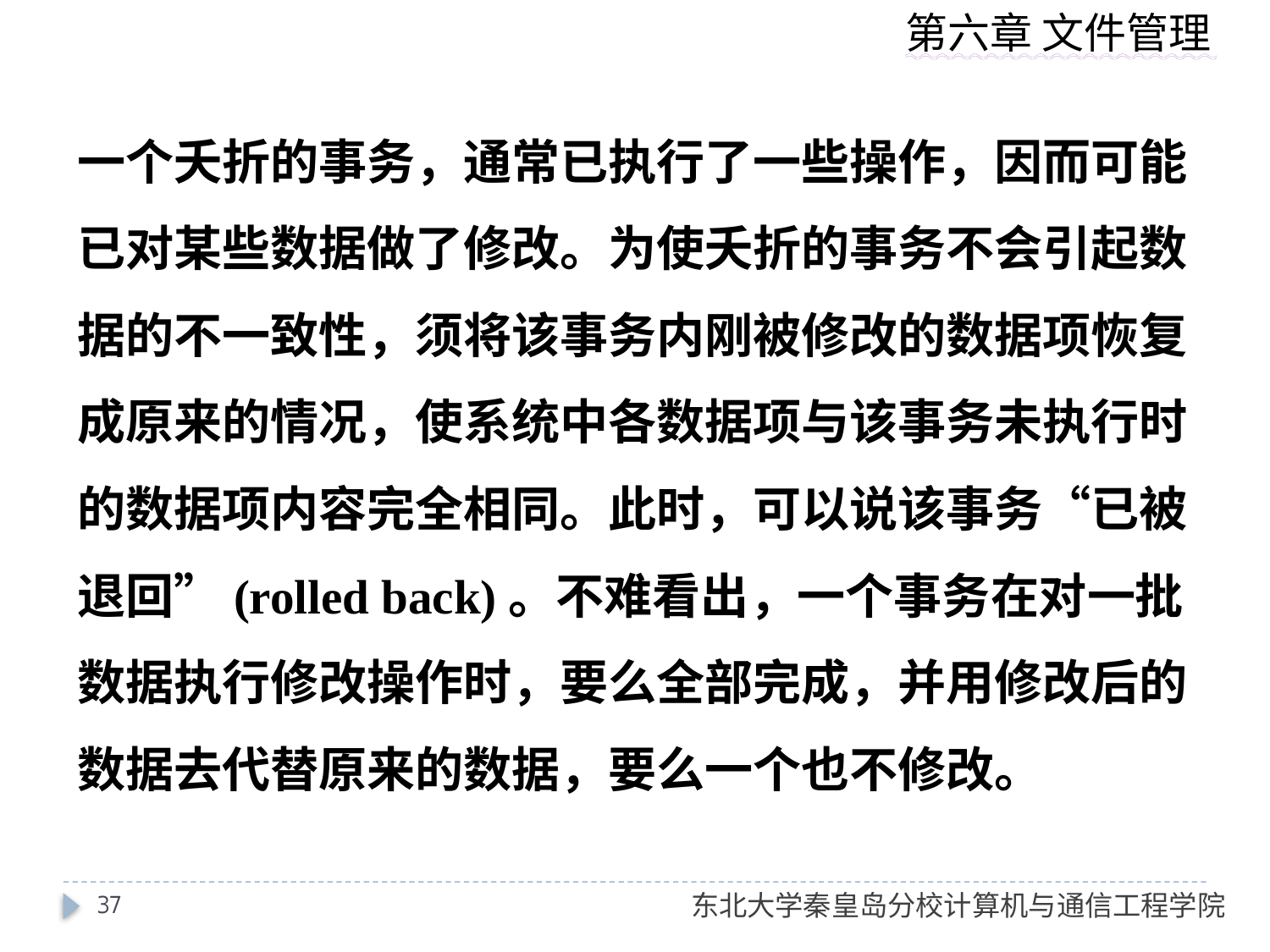

一个夭折的事务，通常已执行了一些操作，因而可能已对某些数据做了修改。为使夭折的事务不会引起数据的不一致性，须将该事务内刚被修改的数据项恢复成原来的情况，使系统中各数据项与该事务未执行时的数据项内容完全相同。此时，可以说该事务“已被退回”(rolled back)。不难看出，一个事务在对一批数据执行修改操作时，要么全部完成，并用修改后的数据去代替原来的数据，要么一个也不修改。
37